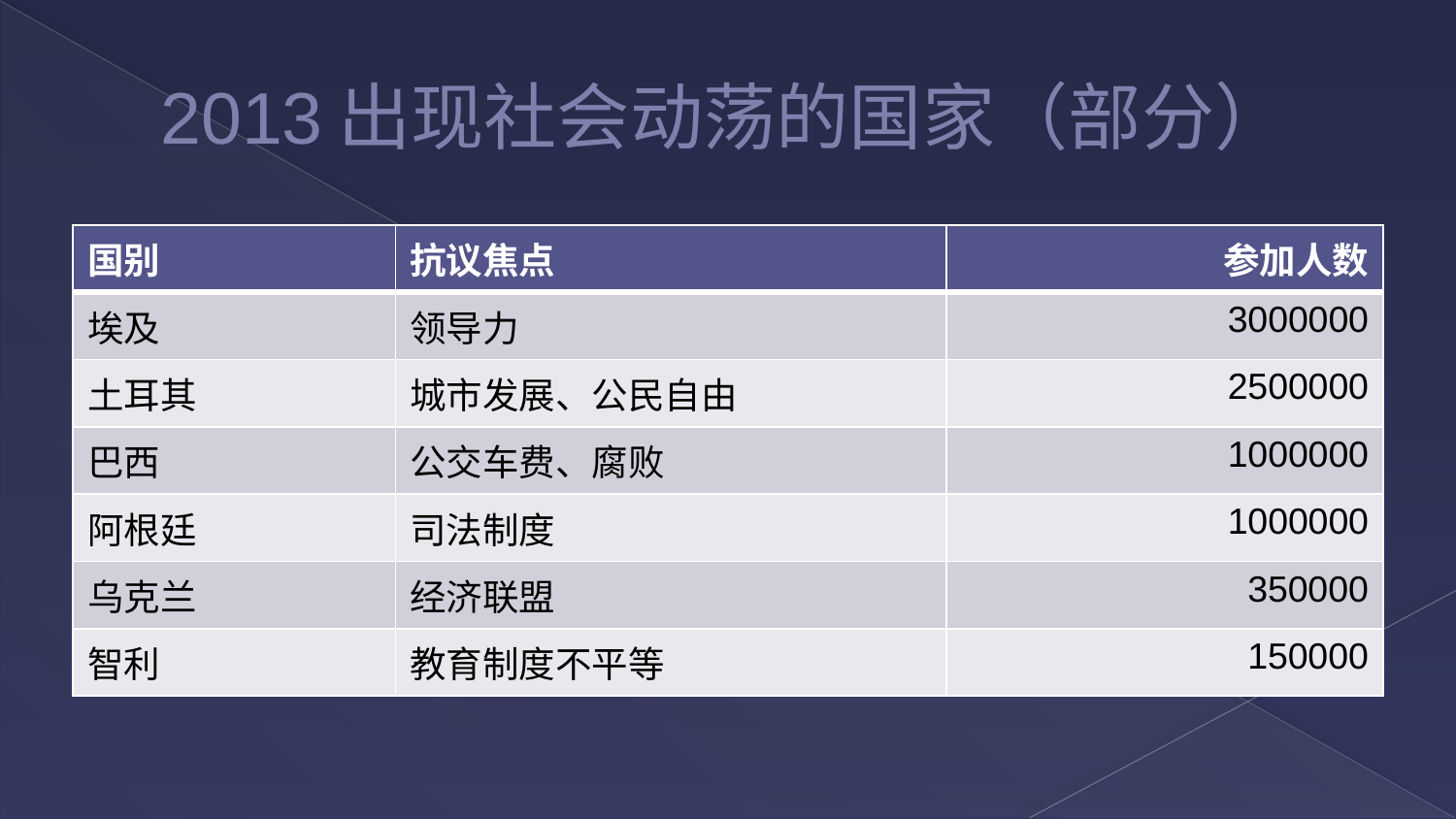

# 2013出现社会动荡的国家（部分）
| 国别 | 抗议焦点 | 参加人数 |
| --- | --- | --- |
| 埃及 | 领导力 | 3000000 |
| 土耳其 | 城市发展、公民自由 | 2500000 |
| 巴西 | 公交车费、腐败 | 1000000 |
| 阿根廷 | 司法制度 | 1000000 |
| 乌克兰 | 经济联盟 | 350000 |
| 智利 | 教育制度不平等 | 150000 |